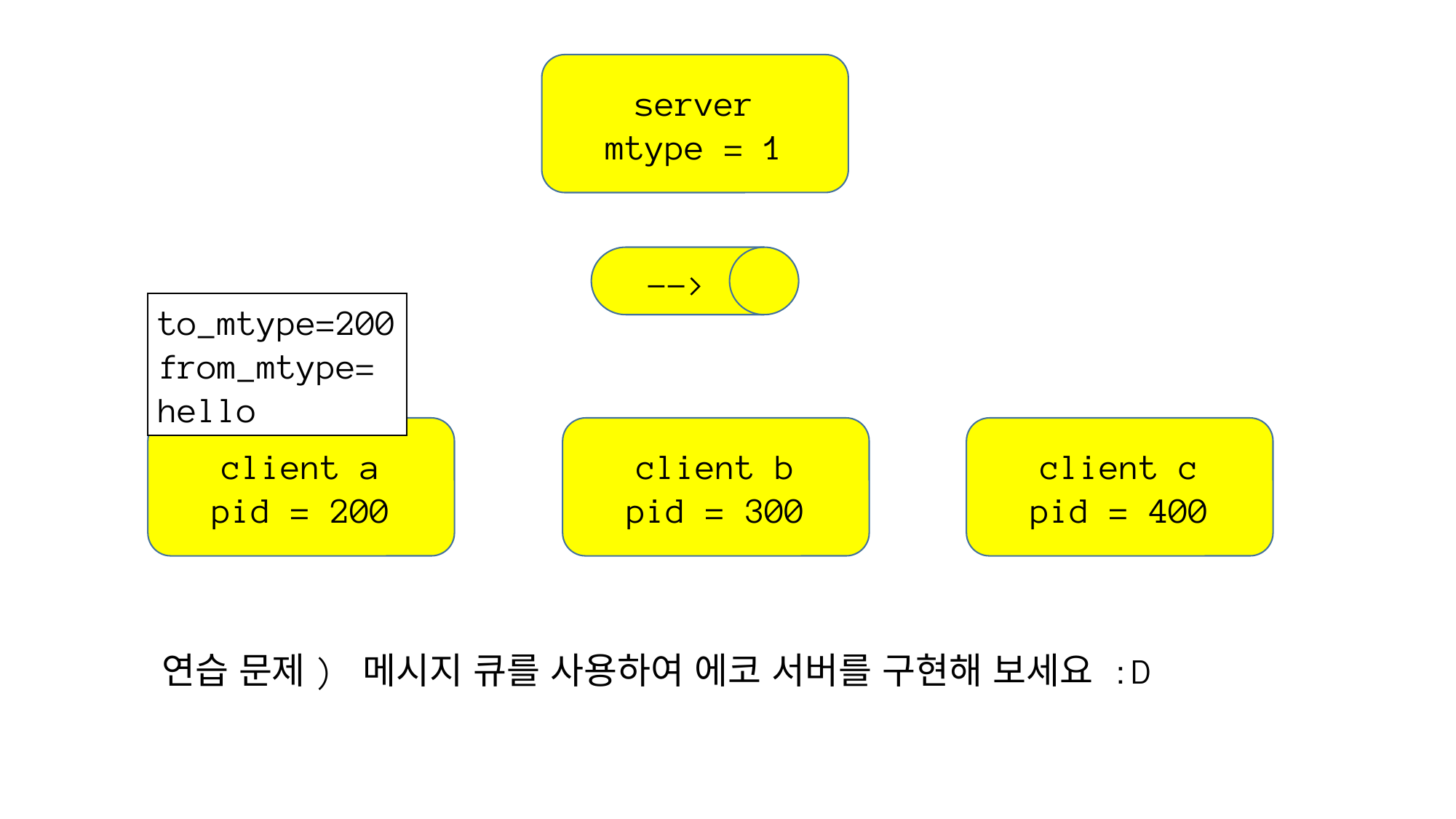

server
mtype = 1
-->
to_mtype=200
from_mtype=
hello
client c
pid = 400
client b
pid = 300
client a
pid = 200
연습 문제) 메시지 큐를 사용하여 에코 서버를 구현해 보세요 :D